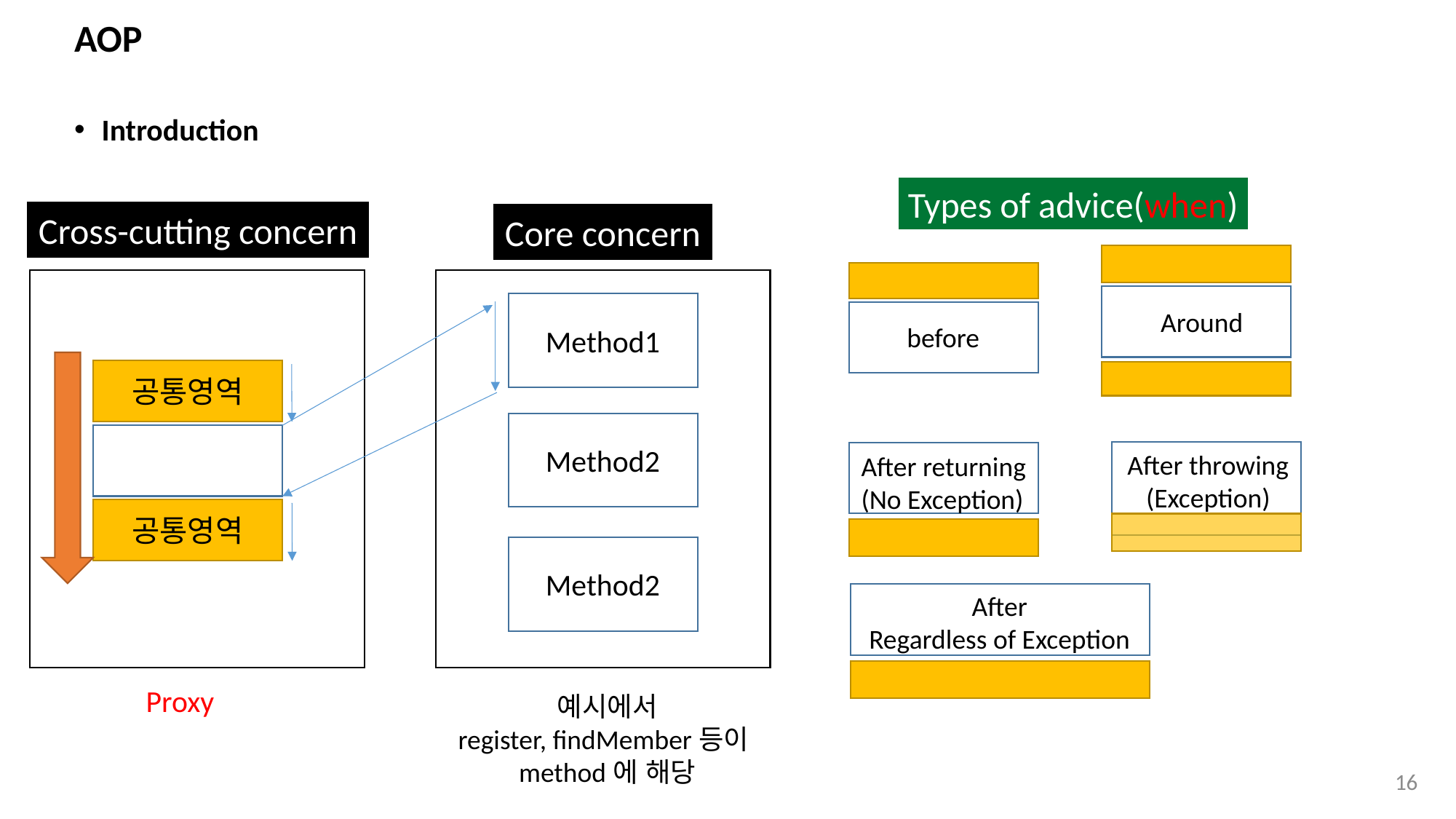

# AOP
Introduction

Types of advice(when)
Cross-cutting concern
Core concern

Method1
Around
before
공통영역
Method2

After throwing
(Exception)

After returning
(No Exception)
공통영역
Method2
After
Regardless of Exception

Proxy
예시에서
register, findMember등이
method에 해당
16